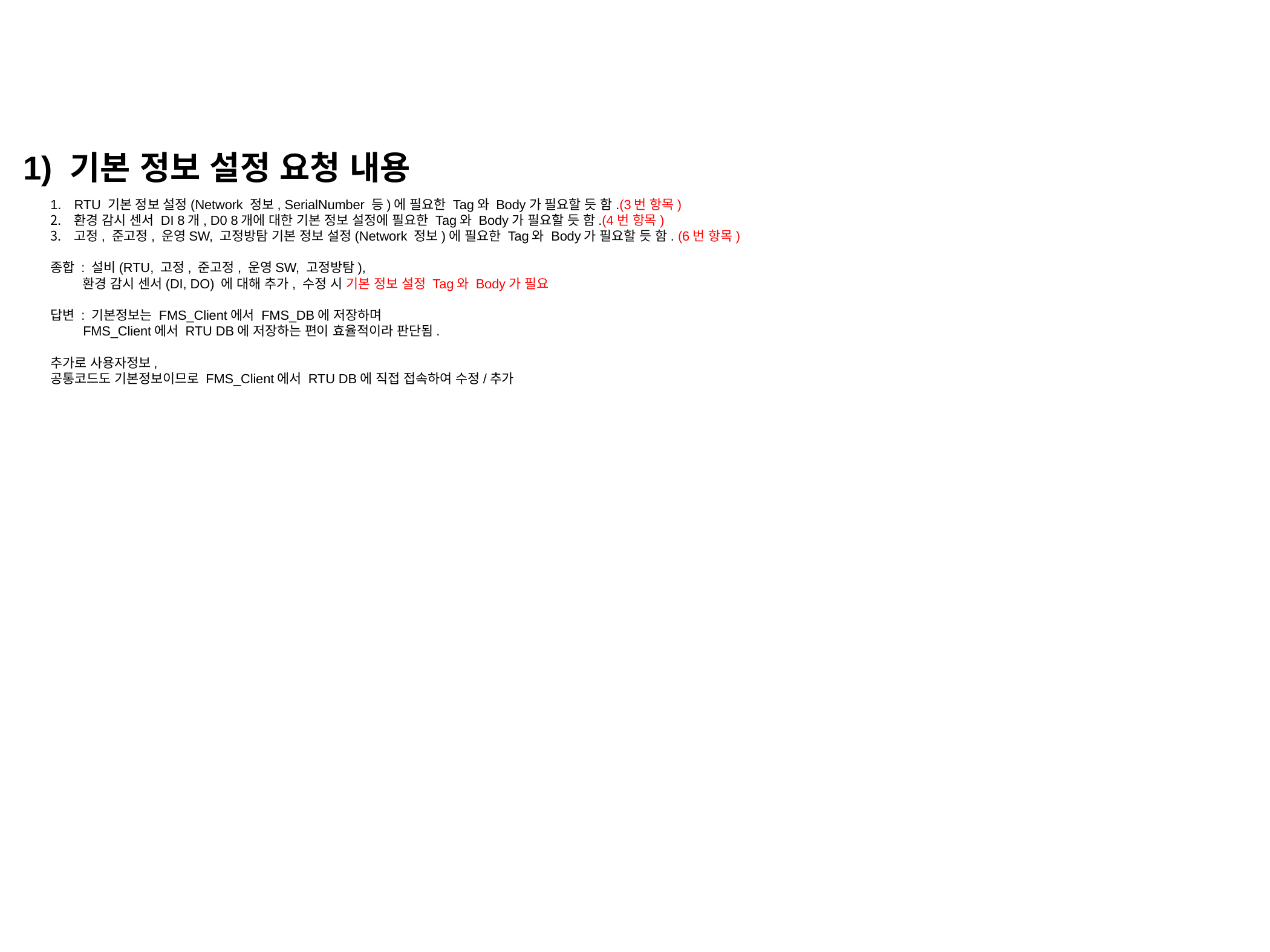

1) 기본 정보 설정 요청 내용
RTU 기본 정보 설정(Network 정보, SerialNumber 등)에 필요한 Tag와 Body가 필요할 듯 함.(3번 항목)
환경 감시 센서 DI 8개, D0 8개에 대한 기본 정보 설정에 필요한 Tag와 Body가 필요할 듯 함.(4번 항목)
고정, 준고정, 운영SW, 고정방탐 기본 정보 설정(Network 정보)에 필요한 Tag와 Body가 필요할 듯 함. (6번 항목)

종합 : 설비(RTU, 고정, 준고정, 운영SW, 고정방탐),
        환경 감시 센서(DI, DO) 에 대해 추가, 수정 시 기본 정보 설정 Tag와 Body가 필요

답변 : 기본정보는 FMS_Client에서 FMS_DB에 저장하며
         FMS_Client에서 RTU DB에 저장하는 편이 효율적이라 판단됨.

추가로 사용자정보,
공통코드도 기본정보이므로 FMS_Client에서 RTU DB에 직접 접속하여 수정/추가